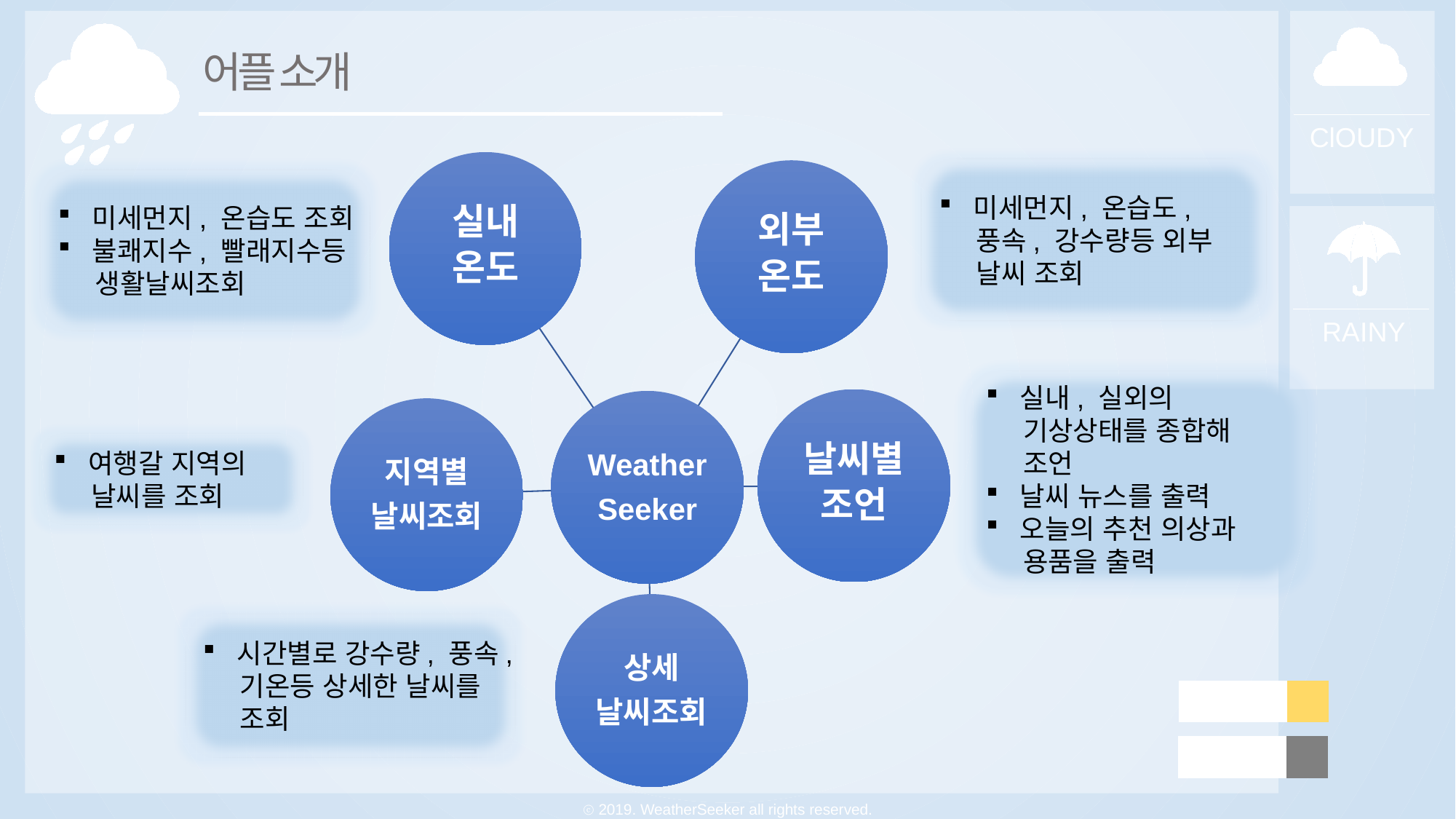

어플 소개
ClOUDY

Weather
Seeker

외부
온도

날씨별
조언

상세
날씨조회

지역별
날씨조회

실내
온도

미세먼지, 온습도,
    풍속, 강수량등 외부
    날씨 조회
미세먼지, 온습도 조회
불쾌지수, 빨래지수등
    생활날씨조회

RAINY

실내, 실외의
    기상상태를 종합해
    조언
날씨 뉴스를 출력
오늘의 추천 의상과
    용품을 출력
여행갈 지역의
    날씨를 조회
시간별로 강수량, 풍속,
    기온등 상세한 날씨를
    조회